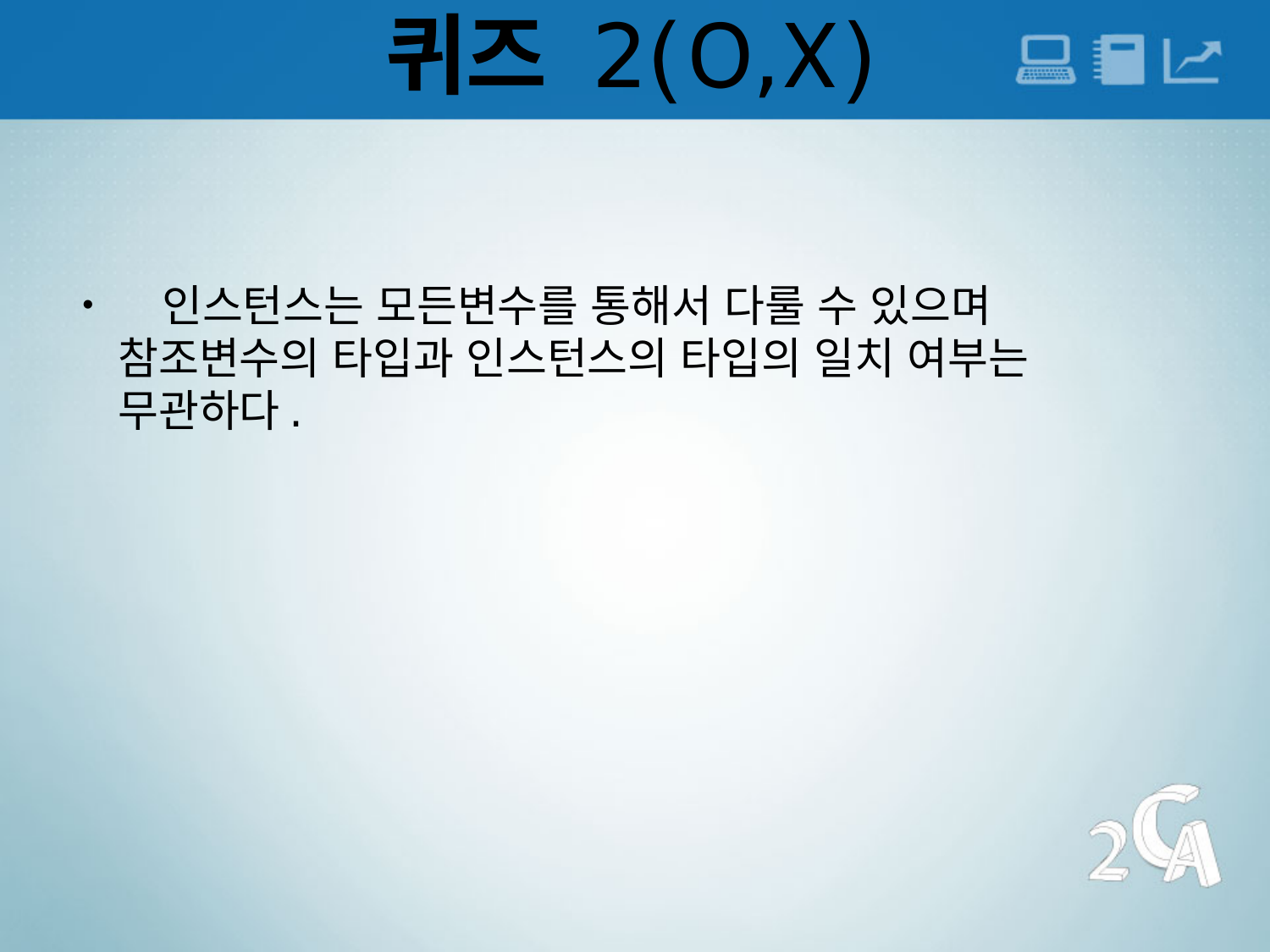

# 퀴즈 2(O,X)
   인스턴스는 모든변수를 통해서 다룰 수 있으며 참조변수의 타입과 인스턴스의 타입의 일치 여부는 무관하다.